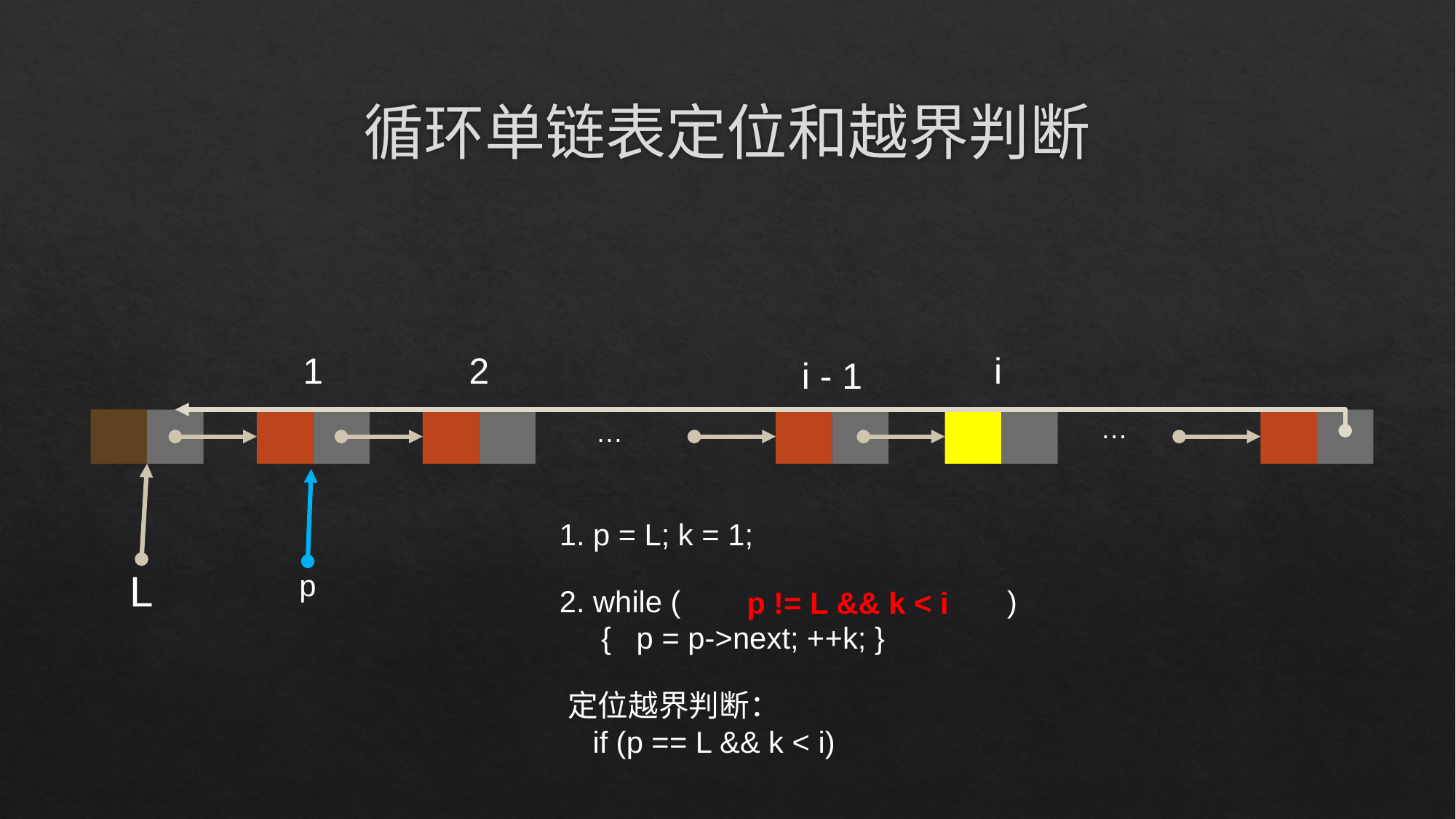

# 循环单链表定位和越界判断
1
2
i
i - 1
…

…

p
1. p = L; k = 1;
L
2. while (                                       )
     {   p = p->next; ++k; }
p != L && k < i
定位越界判断：
   if (p == L && k < i)